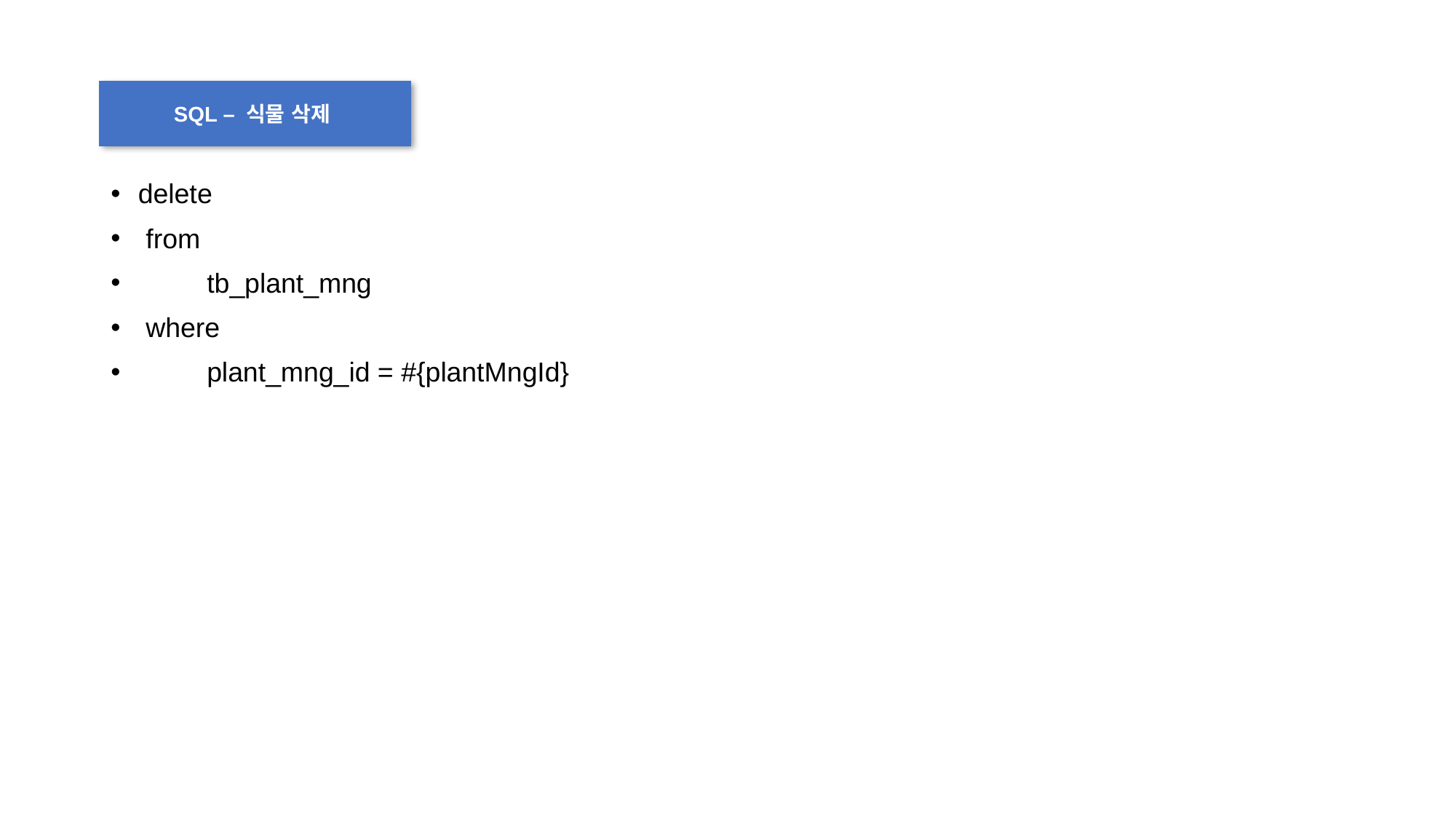

SQL – 식물 삭제
delete
 from
         tb_plant_mng
 where
         plant_mng_id = #{plantMngId}